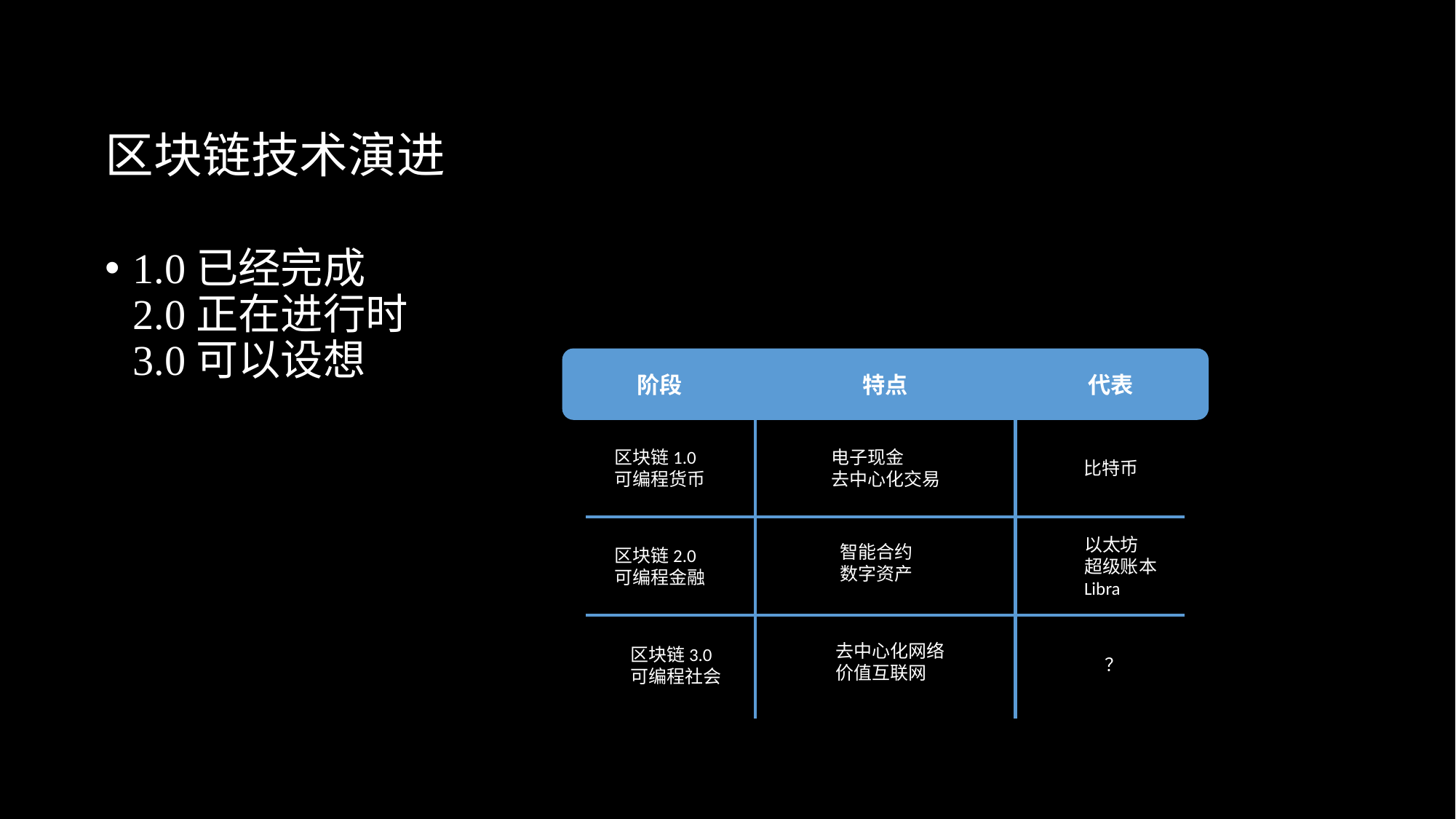

# 区块链技术演进
1.0已经完成
2.0正在进行时
3.0可以设想

阶段
特点
代表
区块链1.0
可编程货币
电子现金
去中心化交易
比特币

以太坊
超级账本
Libra
智能合约
数字资产
区块链2.0
可编程金融

去中心化网络
价值互联网
区块链3.0
可编程社会
？